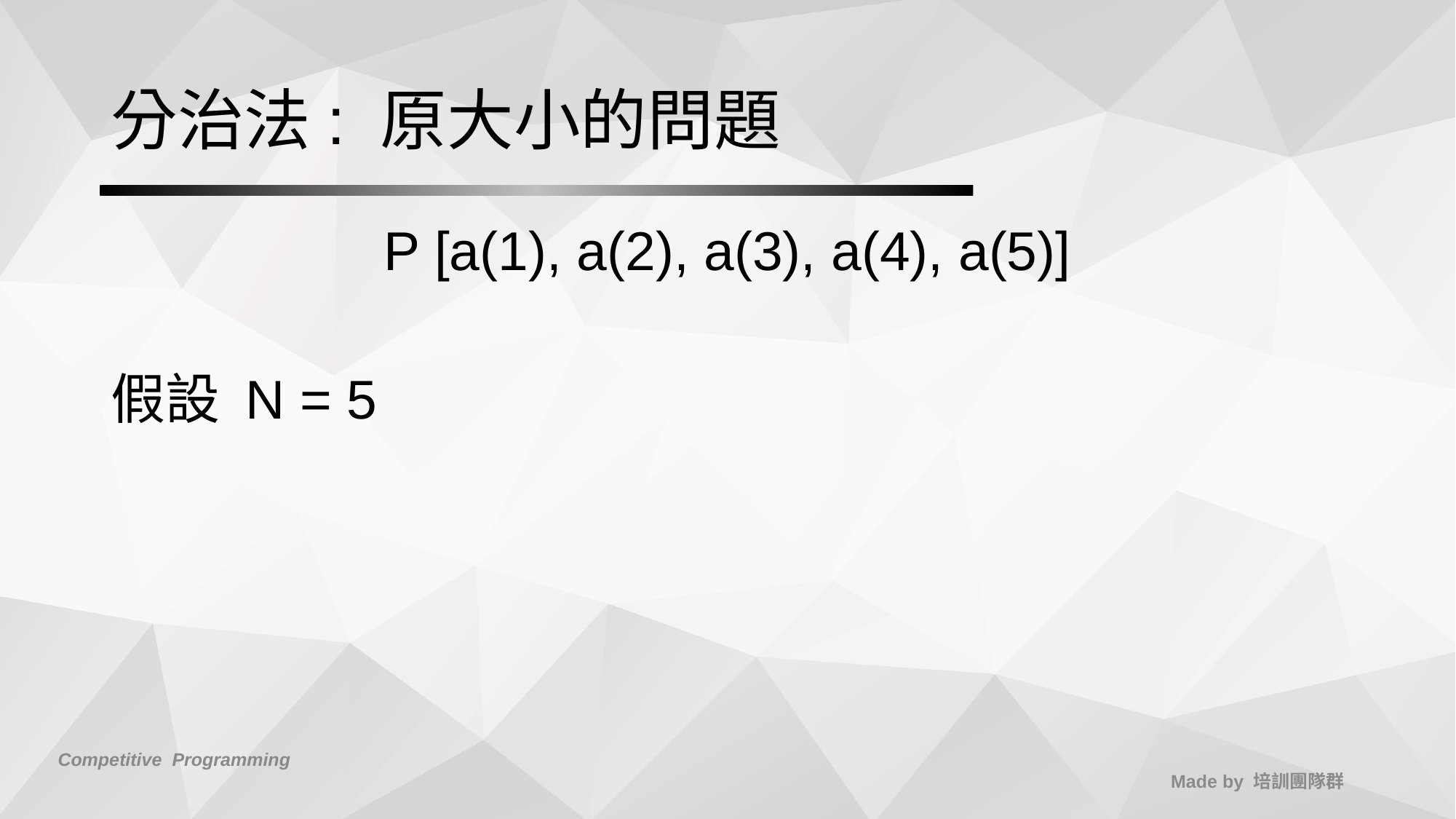

# 分治法: 原大小的問題
P [a(1), a(2), a(3), a(4), a(5)]

假設 N = 5